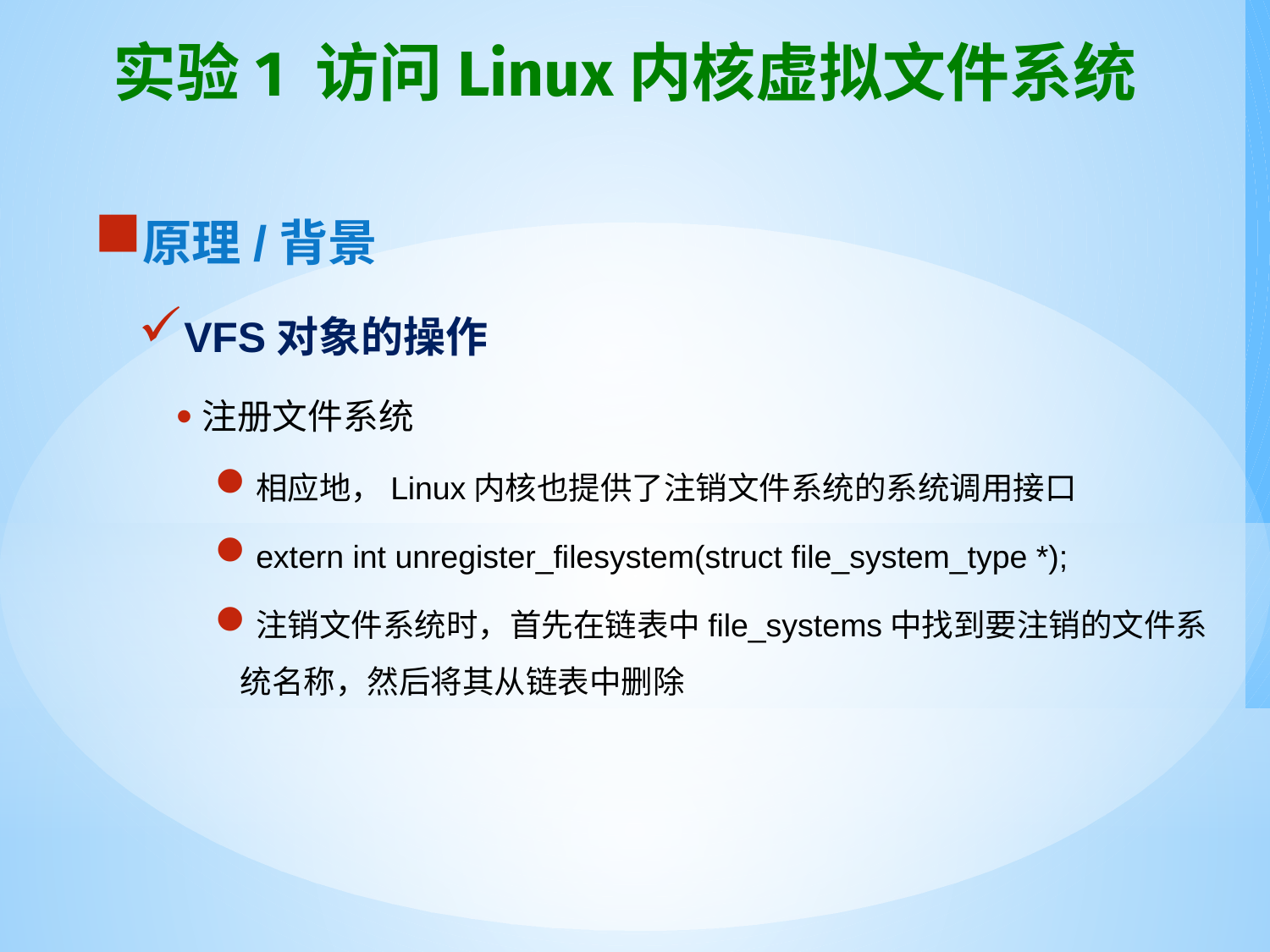

# 实验1 访问Linux内核虚拟文件系统
原理/背景
VFS对象的操作
注册文件系统
相应地，Linux内核也提供了注销文件系统的系统调用接口
extern int unregister_filesystem(struct file_system_type *);
注销文件系统时，首先在链表中file_systems中找到要注销的文件系统名称，然后将其从链表中删除